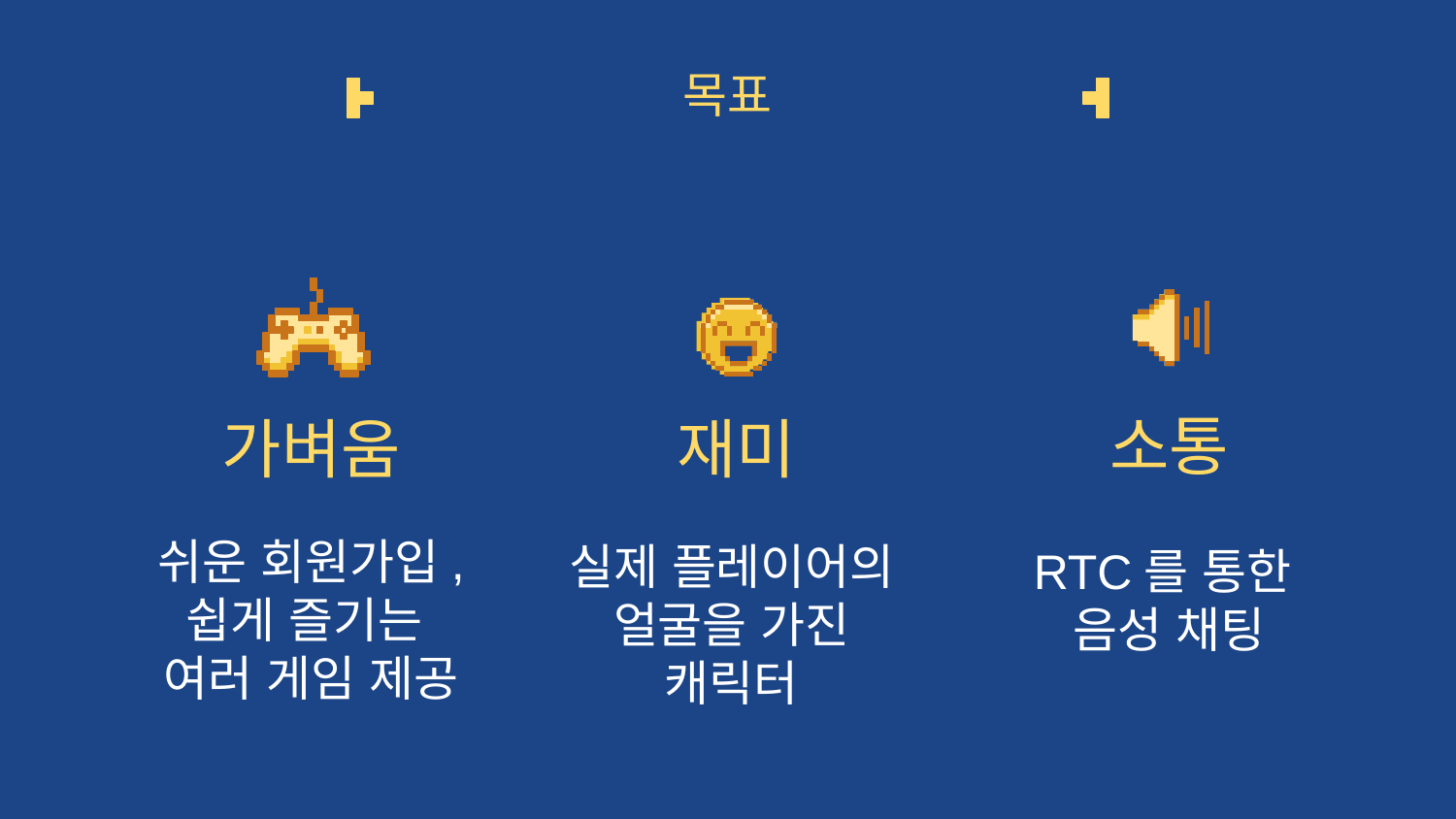

# 목표

소통
재미
가벼움
쉬운 회원가입,
쉽게 즐기는
여러 게임 제공
실제 플레이어의 얼굴을 가진
캐릭터
RTC를 통한
음성 채팅